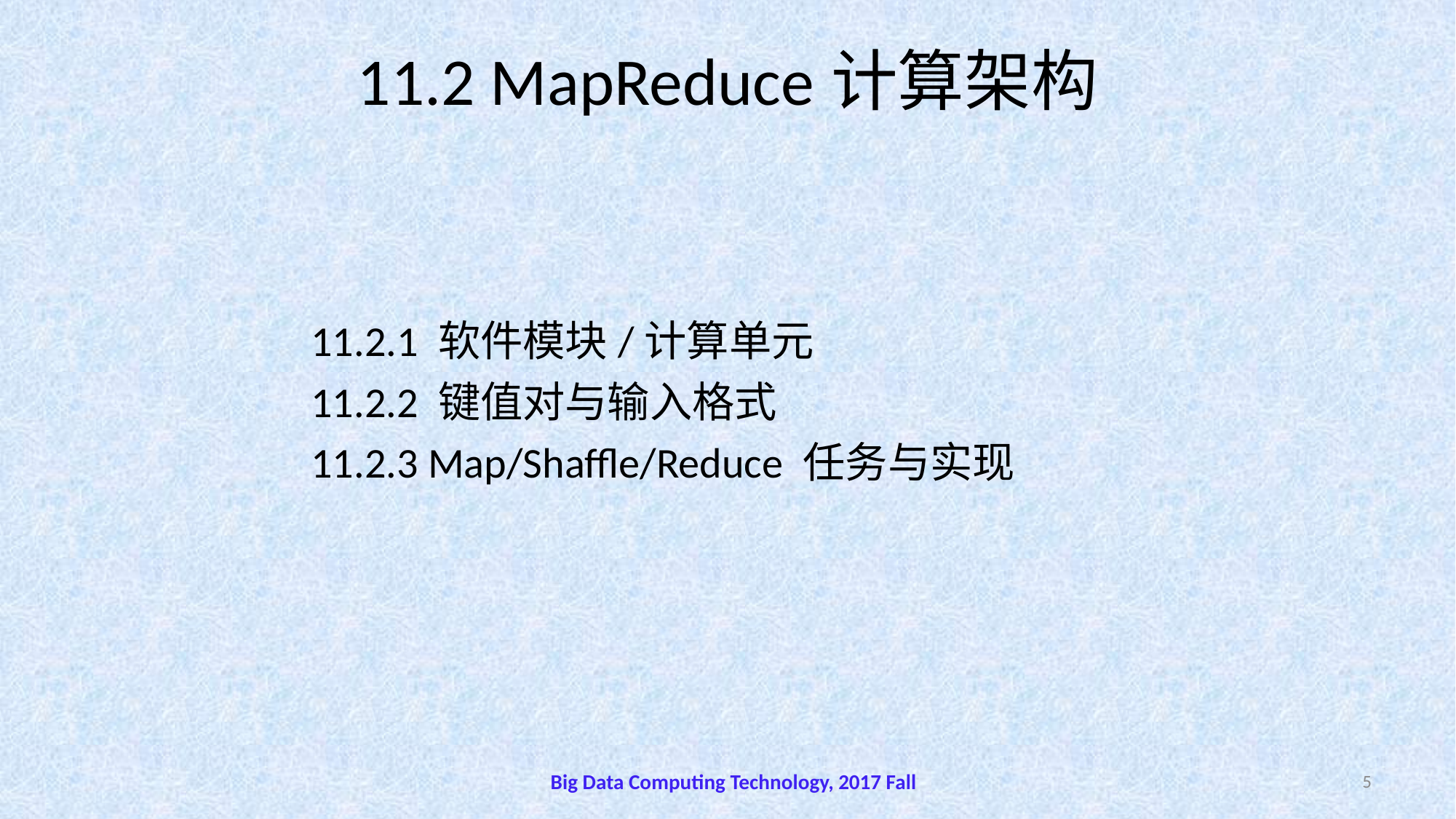

# 11.2 MapReduce计算架构
11.2.1 软件模块/计算单元
11.2.2 键值对与输入格式
11.2.3 Map/Shaffle/Reduce 任务与实现
Big Data Computing Technology, 2017 Fall
5